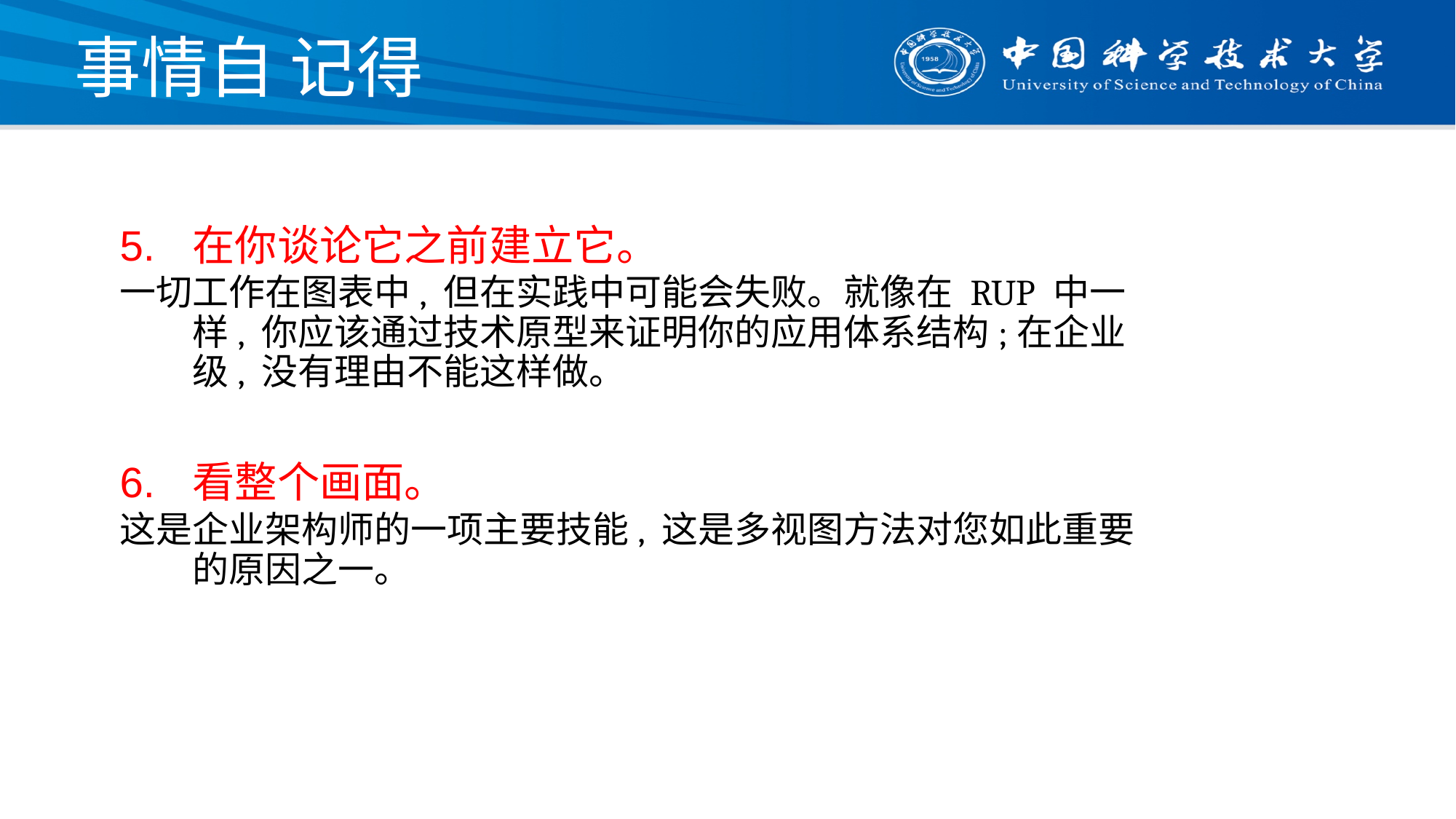

# 事情自 记得
在你谈论它之前建立它。
一切工作在图表中, 但在实践中可能会失败。就像在 RUP 中一样, 你应该通过技术原型来证明你的应用体系结构;在企业级, 没有理由不能这样做。

看整个画面。
这是企业架构师的一项主要技能, 这是多视图方法对您如此重要的原因之一。